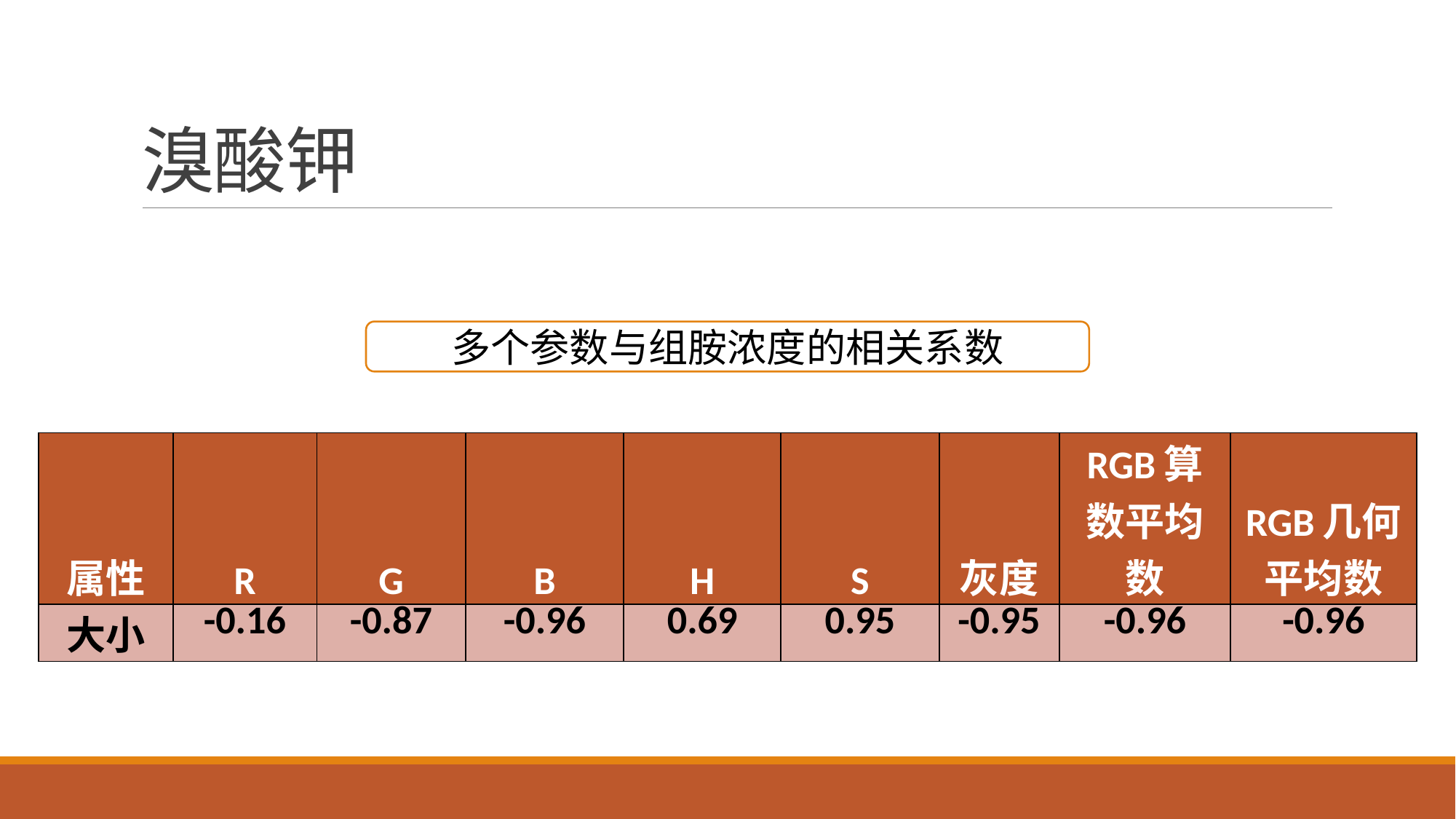

# 溴酸钾
多个参数与组胺浓度的相关系数
| 属性 | R | G | B | H | S | 灰度 | RGB算数平均数 | RGB几何平均数 |
| --- | --- | --- | --- | --- | --- | --- | --- | --- |
| 大小 | -0.16 | -0.87 | -0.96 | 0.69 | 0.95 | -0.95 | -0.96 | -0.96 |